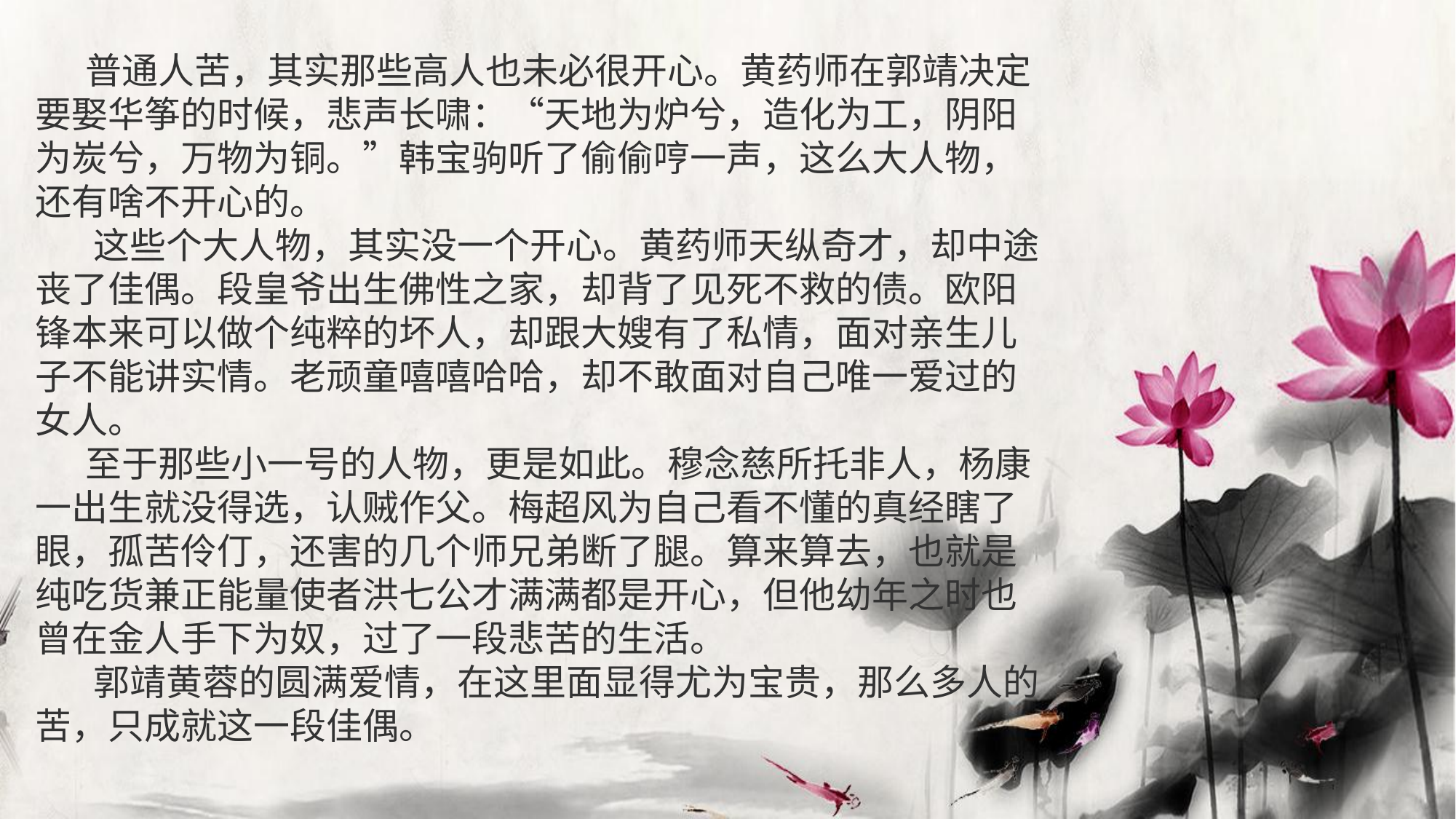

普通人苦，其实那些高人也未必很开心。黄药师在郭靖决定要娶华筝的时候，悲声长啸：“天地为炉兮，造化为工，阴阳为炭兮，万物为铜。”韩宝驹听了偷偷哼一声，这么大人物，还有啥不开心的。
      这些个大人物，其实没一个开心。黄药师天纵奇才，却中途丧了佳偶。段皇爷出生佛性之家，却背了见死不救的债。欧阳锋本来可以做个纯粹的坏人，却跟大嫂有了私情，面对亲生儿子不能讲实情。老顽童嘻嘻哈哈，却不敢面对自己唯一爱过的女人。
     至于那些小一号的人物，更是如此。穆念慈所托非人，杨康一出生就没得选，认贼作父。梅超风为自己看不懂的真经瞎了眼，孤苦伶仃，还害的几个师兄弟断了腿。算来算去，也就是纯吃货兼正能量使者洪七公才满满都是开心，但他幼年之时也曾在金人手下为奴，过了一段悲苦的生活。
      郭靖黄蓉的圆满爱情，在这里面显得尤为宝贵，那么多人的苦，只成就这一段佳偶。